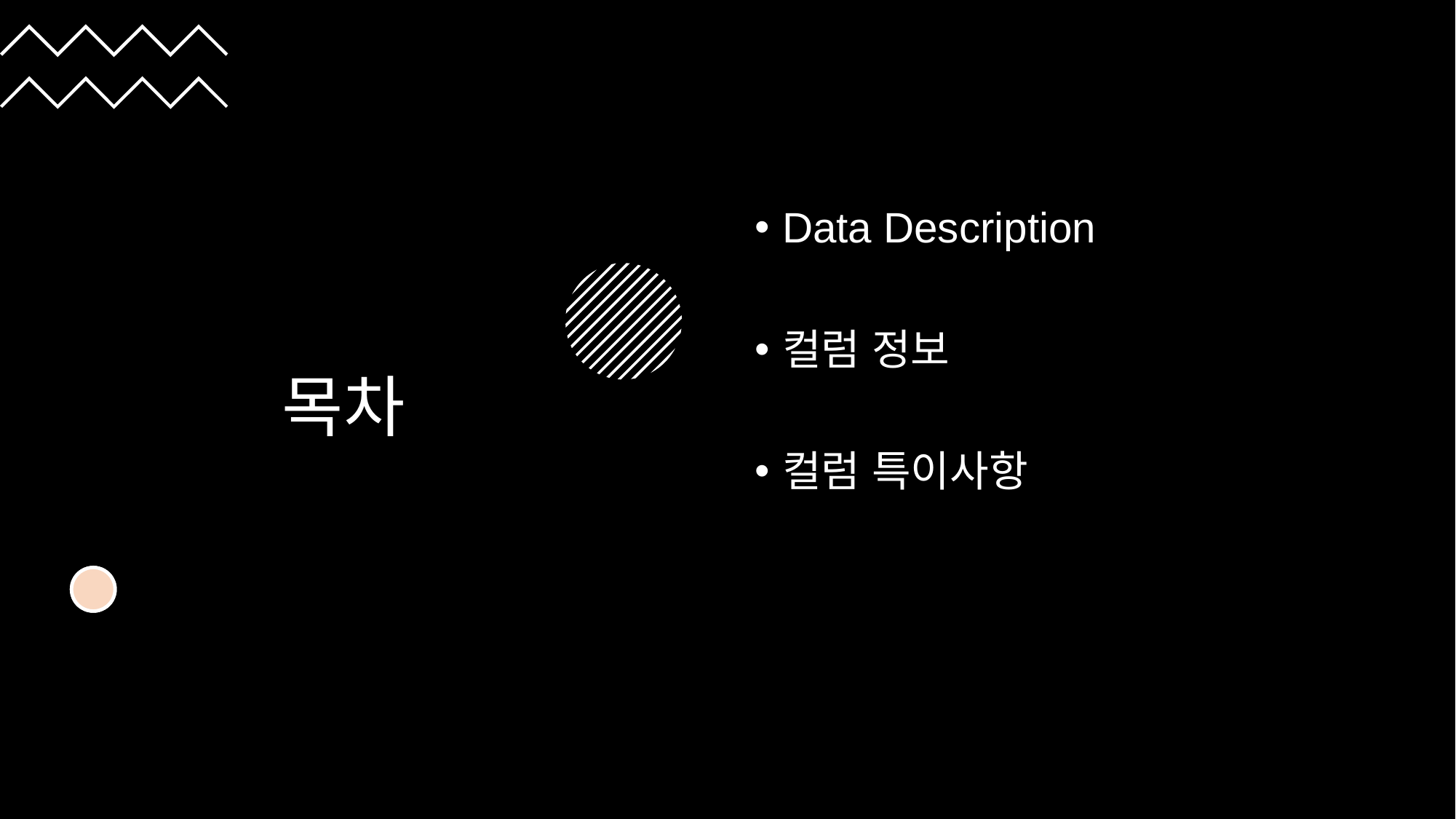

# 목차

Data Description

컬럼 정보

컬럼 특이사항